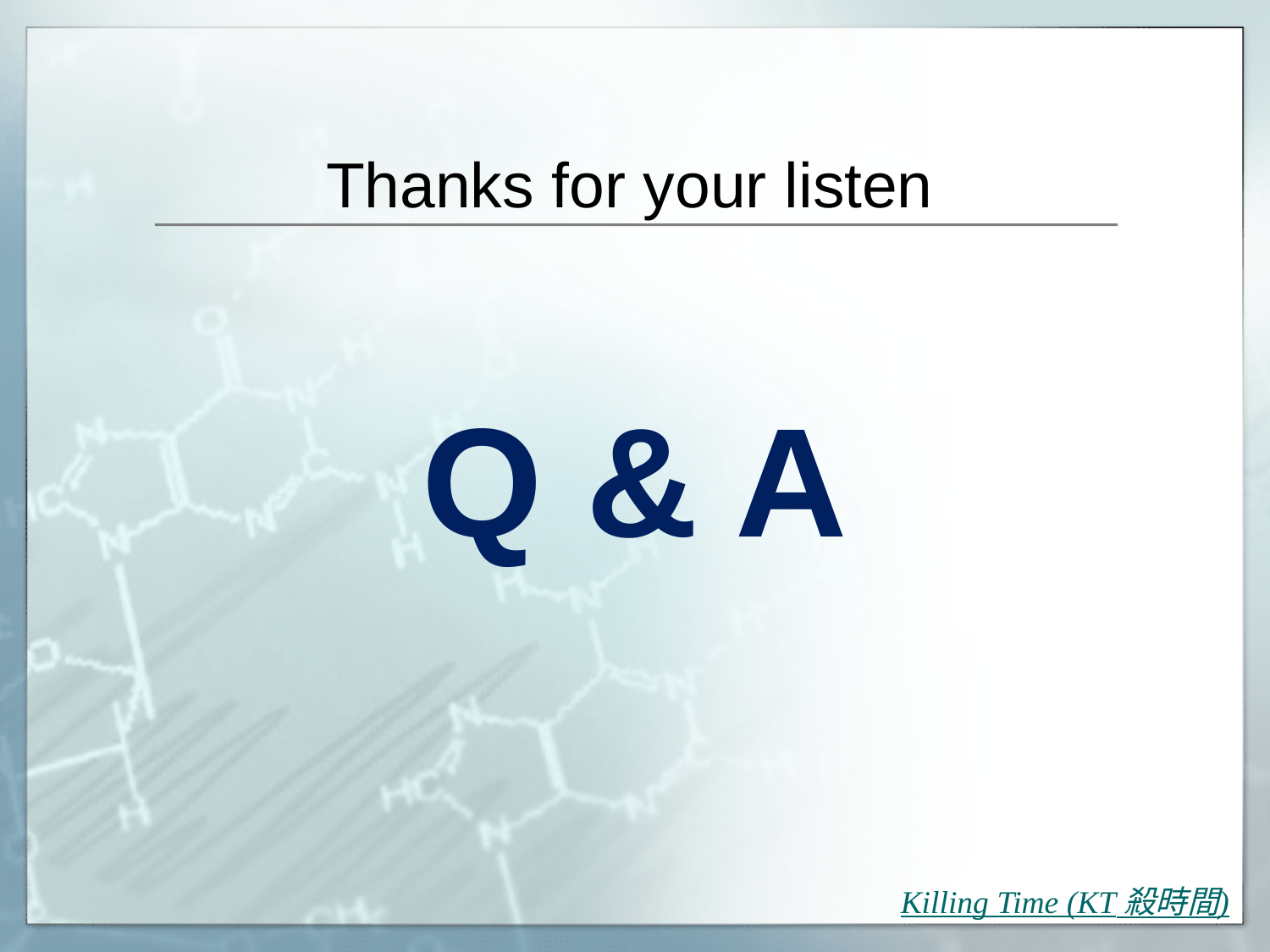

# Thanks for your listen
Q & A
Killing Time (KT 殺時間)